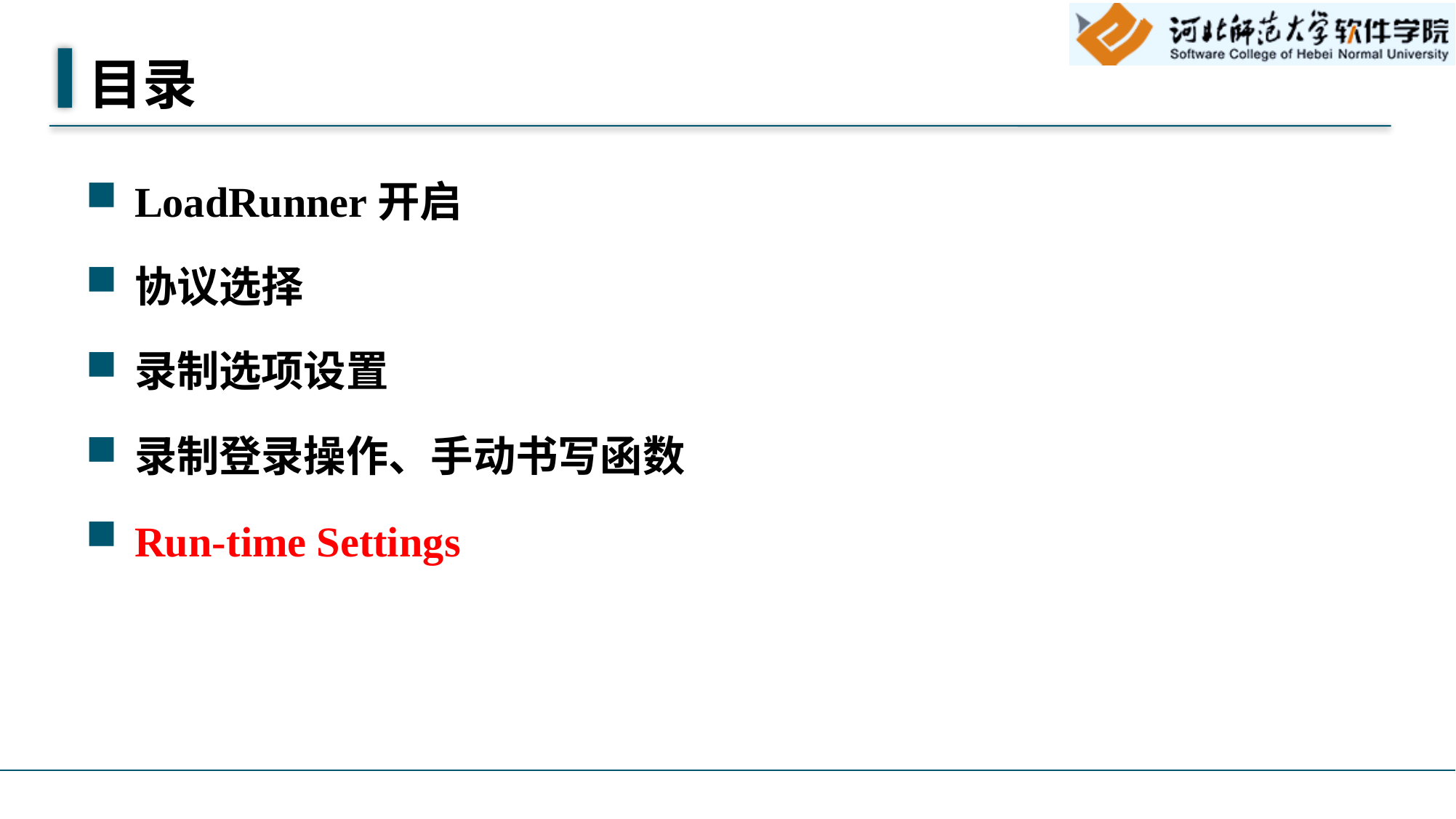

# 目录
LoadRunner开启
协议选择
录制选项设置
录制登录操作、手动书写函数
Run-time Settings